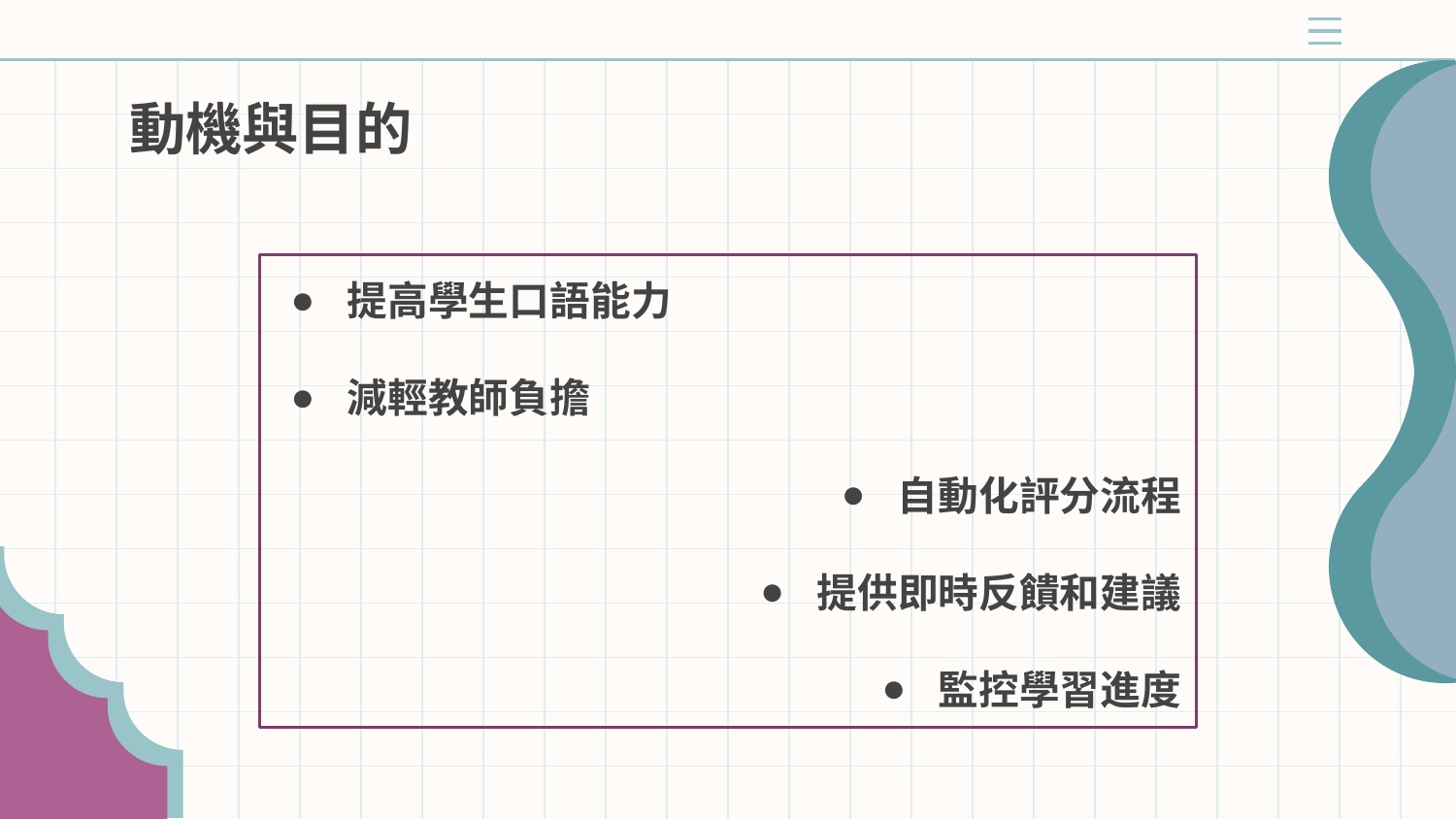

# 動機與目的
提高學生口語能力
減輕教師負擔
自動化評分流程
提供即時反饋和建議
監控學習進度